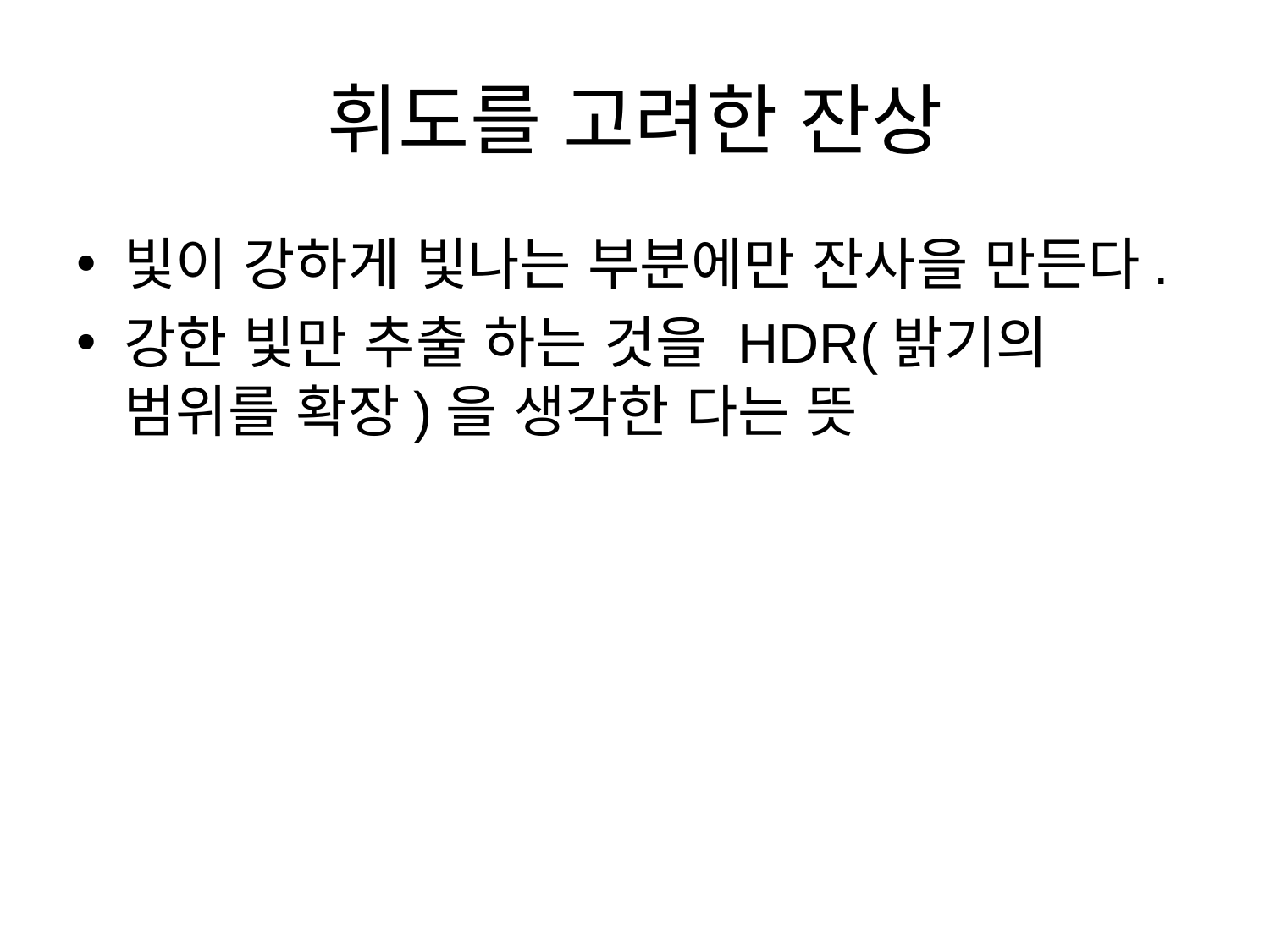

# 휘도를 고려한 잔상
빛이 강하게 빛나는 부분에만 잔사을 만든다.
강한 빛만 추출 하는 것을 HDR(밝기의 범위를 확장)을 생각한 다는 뜻